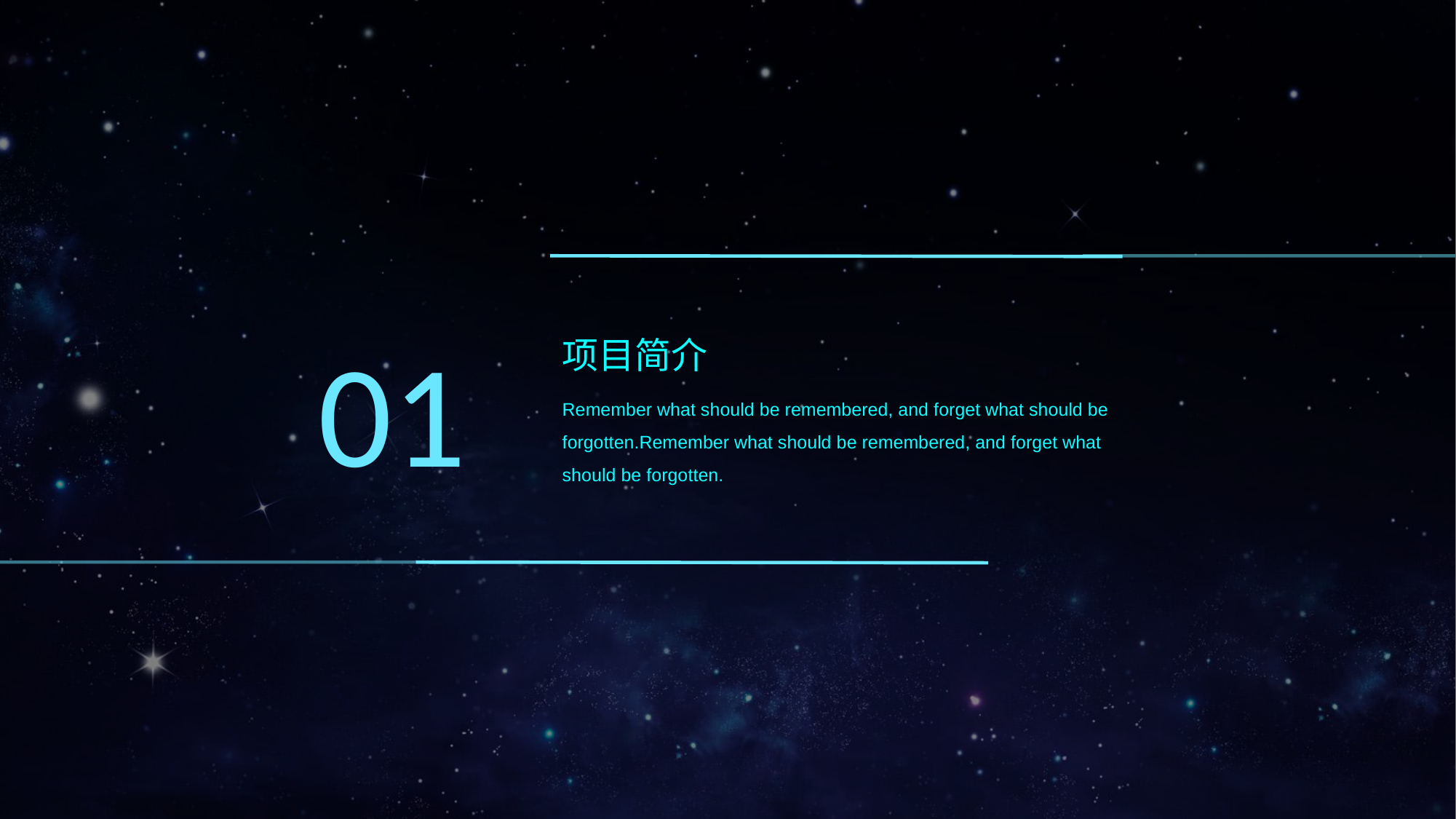

01
项目简介
Remember what should be remembered, and forget what should be forgotten.Remember what should be remembered, and forget what should be forgotten.